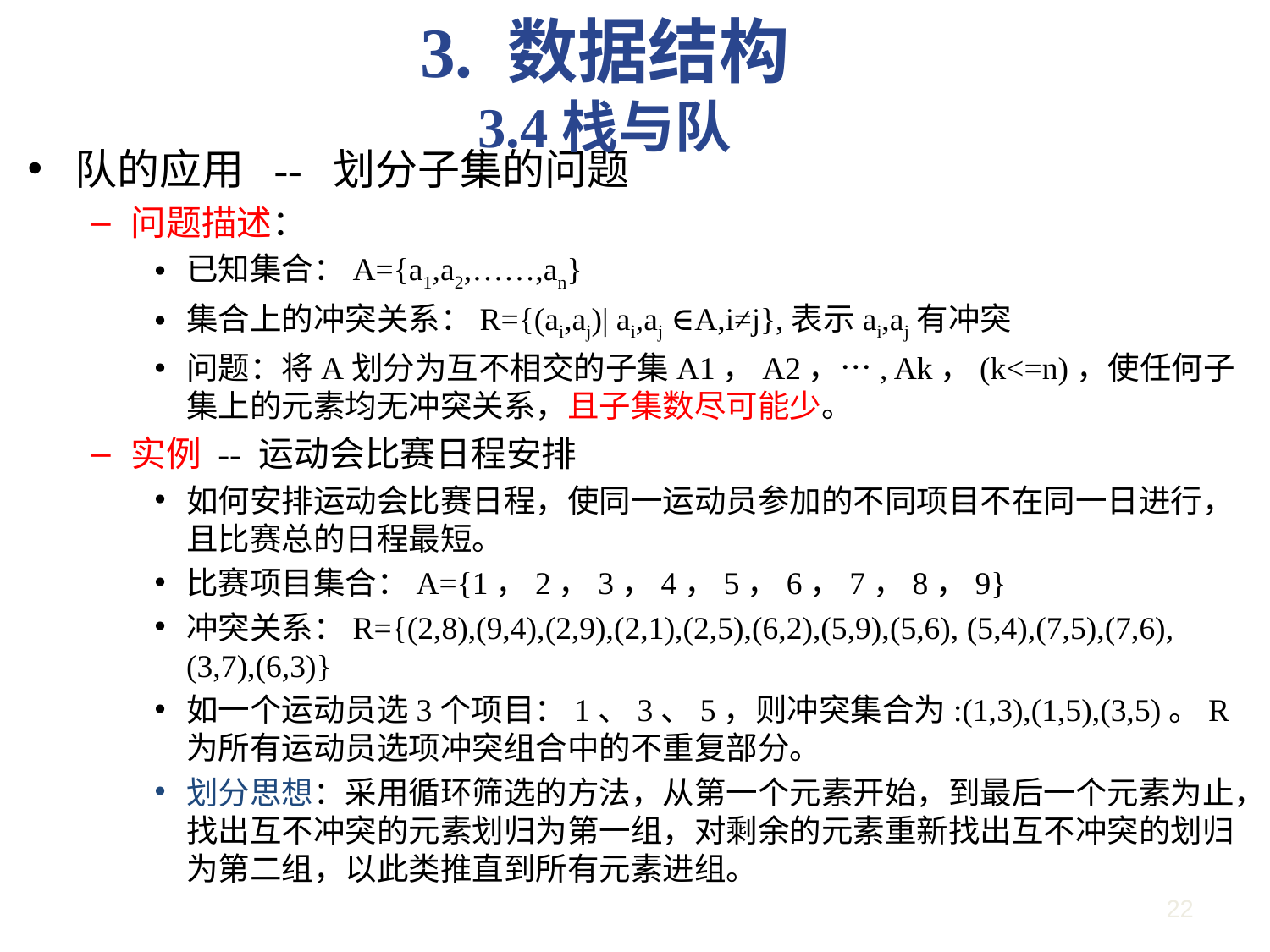

3. 数据结构
3.4栈与队
队的应用  --  划分子集的问题
问题描述：
已知集合：A={a1,a2,……,an}
集合上的冲突关系：R={(ai,aj)| ai,aj ∈A,i≠j},表示ai,aj有冲突
问题：将A划分为互不相交的子集A1，A2，…, Ak，(k<=n)，使任何子集上的元素均无冲突关系，且子集数尽可能少。
实例 -- 运动会比赛日程安排
如何安排运动会比赛日程，使同一运动员参加的不同项目不在同一日进行，且比赛总的日程最短。
比赛项目集合：A={1，2，3，4，5，6，7，8，9}
冲突关系：R={(2,8),(9,4),(2,9),(2,1),(2,5),(6,2),(5,9),(5,6), (5,4),(7,5),(7,6),(3,7),(6,3)}
如一个运动员选3个项目：1、3、5，则冲突集合为:(1,3),(1,5),(3,5)。R为所有运动员选项冲突组合中的不重复部分。
划分思想：采用循环筛选的方法，从第一个元素开始，到最后一个元素为止，找出互不冲突的元素划归为第一组，对剩余的元素重新找出互不冲突的划归为第二组，以此类推直到所有元素进组。
22